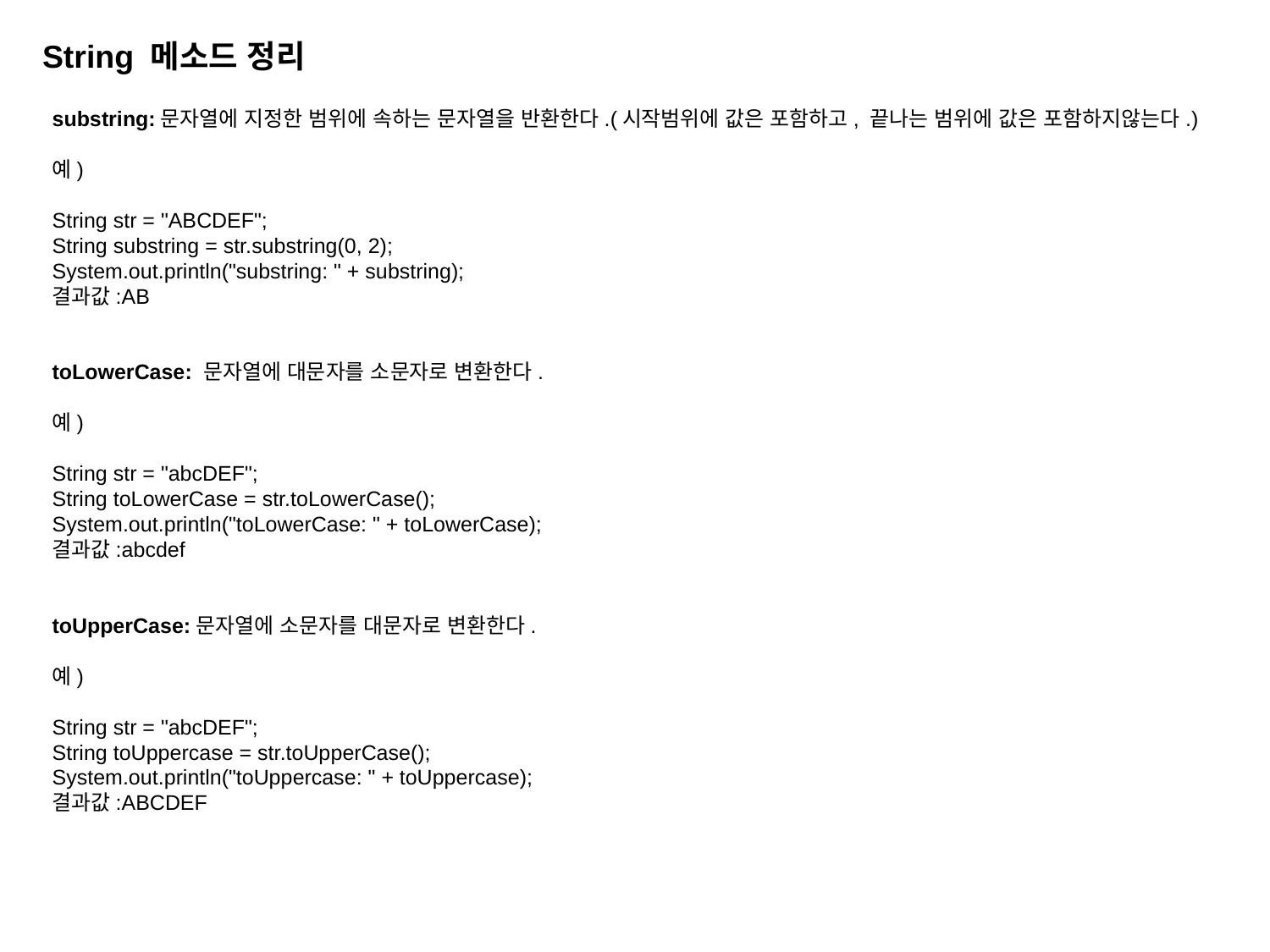

String 메소드 정리
substring:문자열에 지정한 범위에 속하는 문자열을 반환한다.(시작범위에 값은 포함하고, 끝나는 범위에 값은 포함하지않는다.)

예)

String str = "ABCDEF";
String substring = str.substring(0, 2);
System.out.println("substring: " + substring);
결과값:AB

toLowerCase: 문자열에 대문자를 소문자로 변환한다.

예)

String str = "abcDEF";
String toLowerCase = str.toLowerCase();
System.out.println("toLowerCase: " + toLowerCase);
결과값:abcdef

toUpperCase:문자열에 소문자를 대문자로 변환한다.

예)

String str = "abcDEF";
String toUppercase = str.toUpperCase();
System.out.println("toUppercase: " + toUppercase);
결과값:ABCDEF